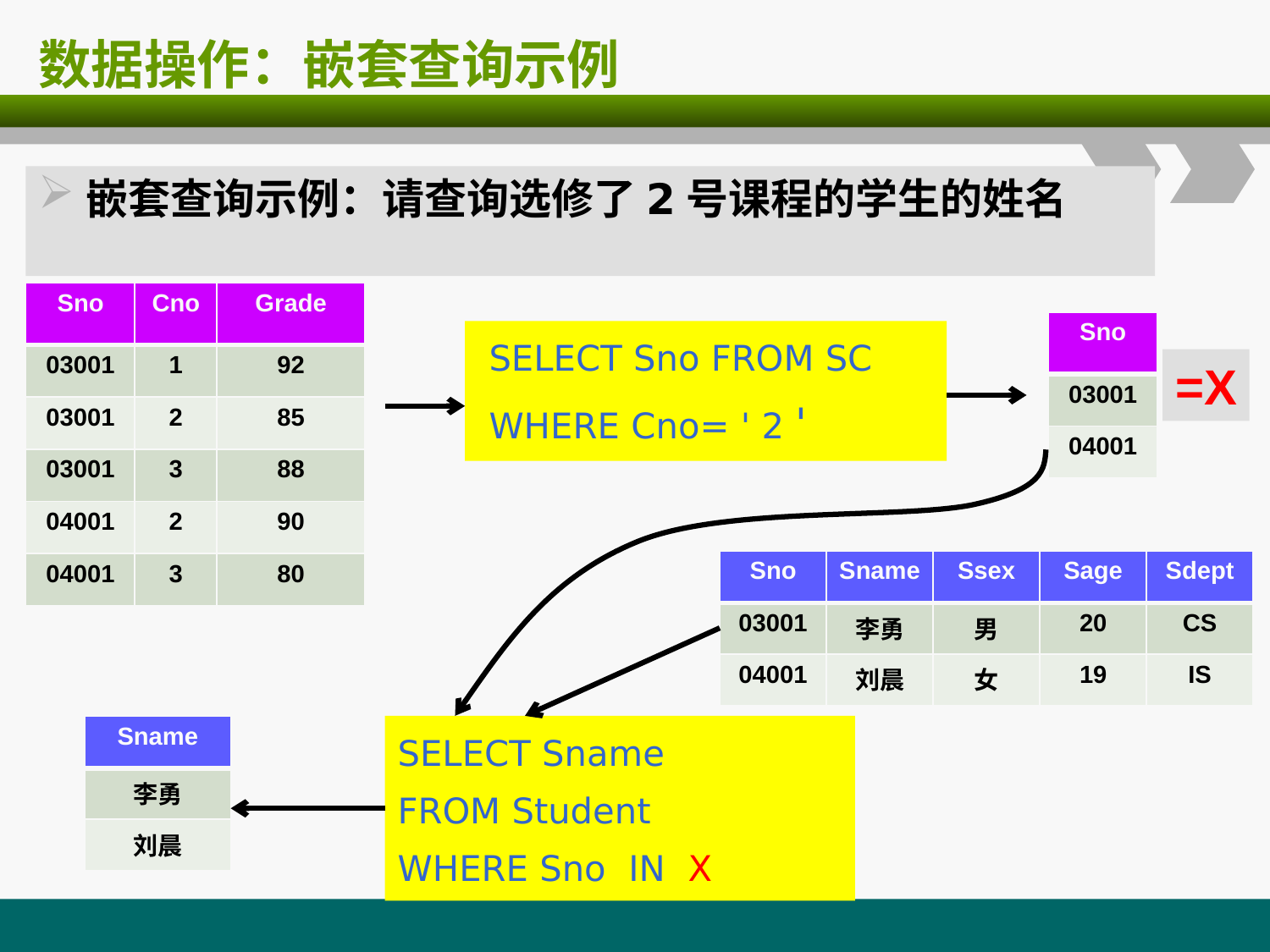

# 数据操作：嵌套查询示例
嵌套查询示例：请查询选修了2号课程的学生的姓名
| Sno | Cno | Grade |
| --- | --- | --- |
| 03001 | 1 | 92 |
| 03001 | 2 | 85 |
| 03001 | 3 | 88 |
| 04001 | 2 | 90 |
| 04001 | 3 | 80 |
| Sno |
| --- |
| 03001 |
| 04001 |
 SELECT Sno FROM SC
 WHERE Cno= ' 2 '
=X

| Sno | Sname | Ssex | Sage | Sdept |
| --- | --- | --- | --- | --- |
| 03001 | 李勇 | 男 | 20 | CS |
| 04001 | 刘晨 | 女 | 19 | IS |
| Sname |
| --- |
| 李勇 |
| 刘晨 |
SELECT Sname
FROM Student
WHERE Sno  IN  X